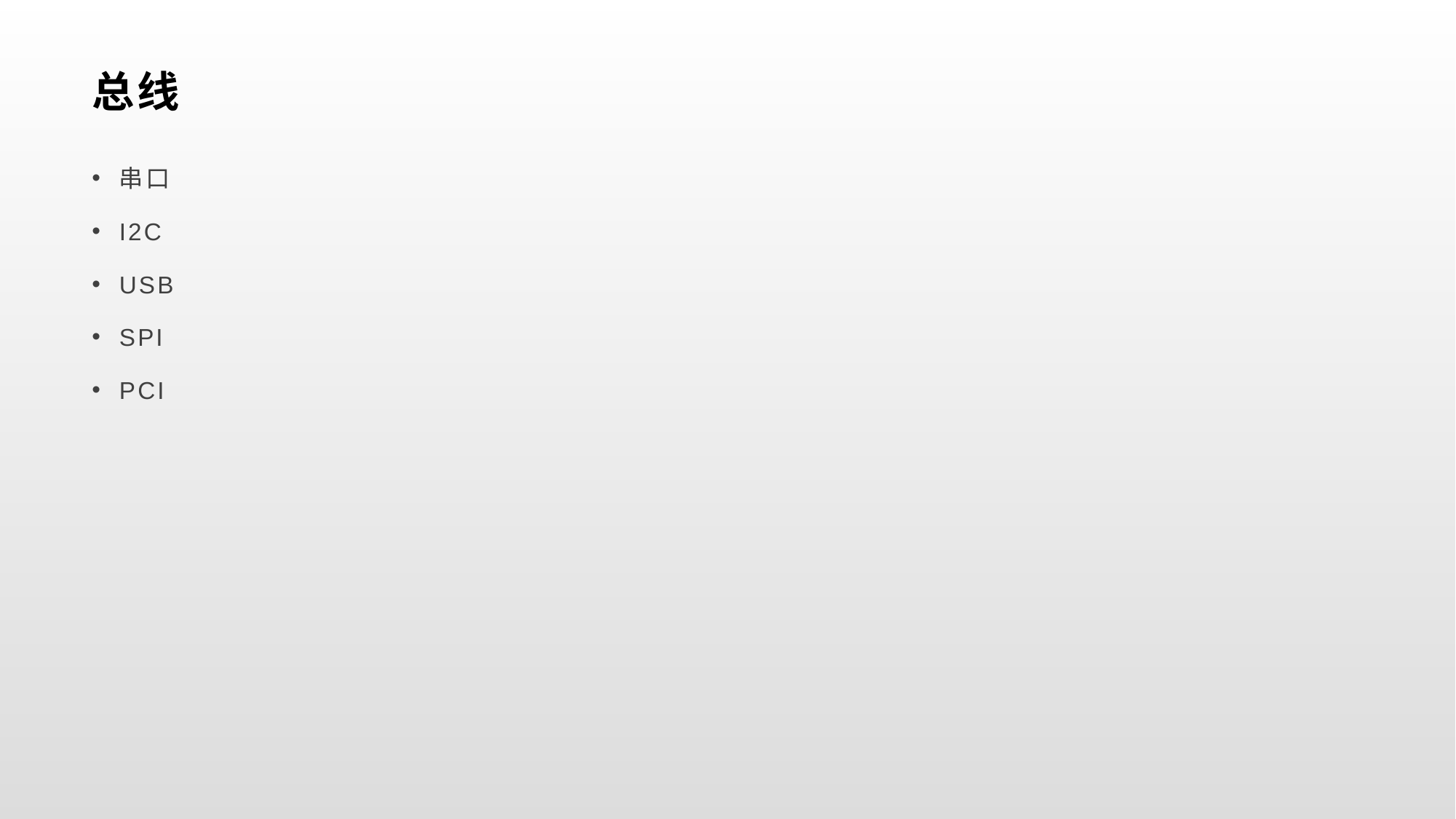

# 总线
串口
I2C
USB
SPI
PCI